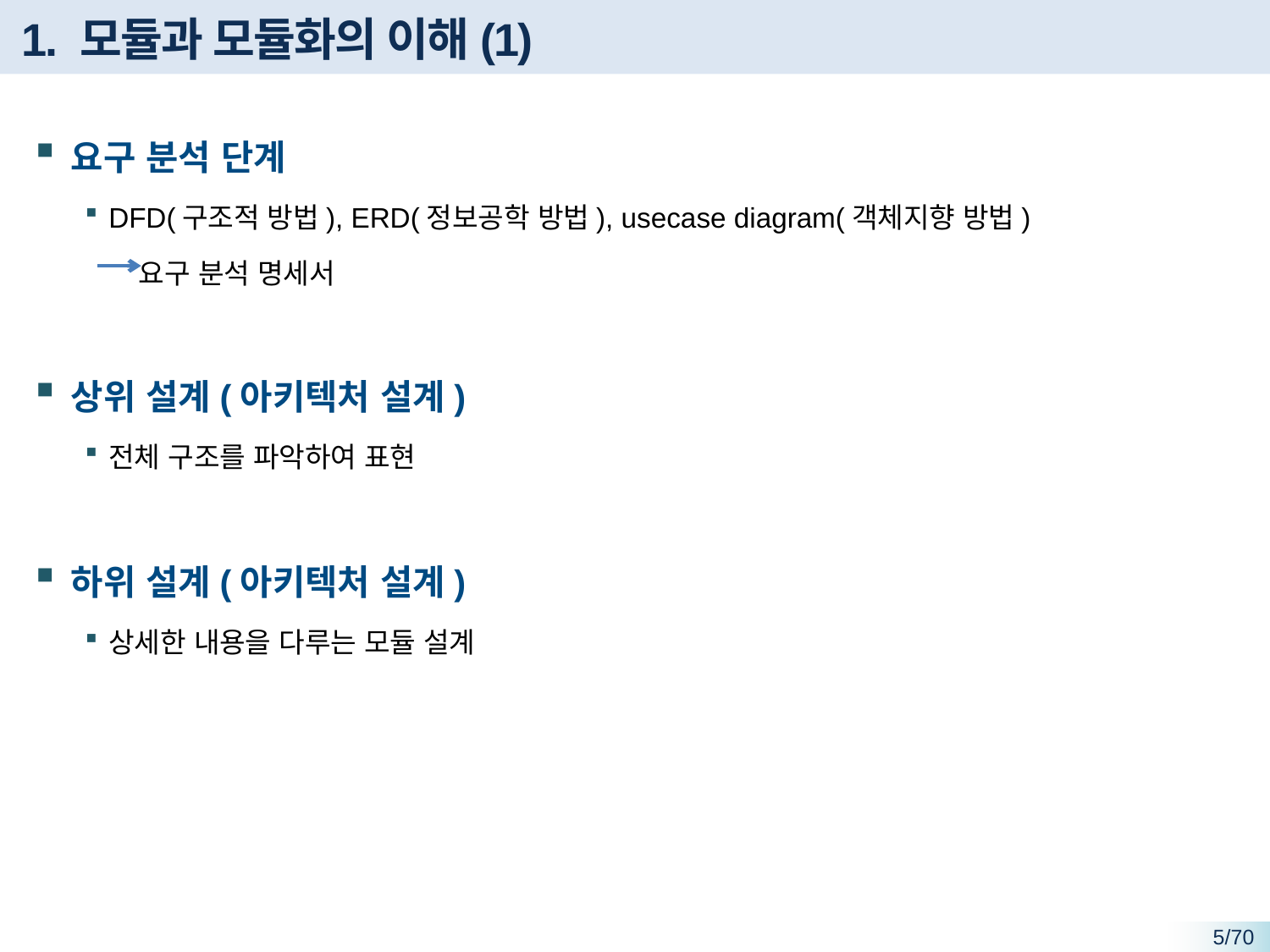

# 1. 모듈과 모듈화의 이해(1)
요구 분석 단계
DFD(구조적 방법), ERD(정보공학 방법), usecase diagram(객체지향 방법)
      요구 분석 명세서

상위 설계(아키텍처 설계)
전체 구조를 파악하여 표현

하위 설계(아키텍처 설계)
상세한 내용을 다루는 모듈 설계